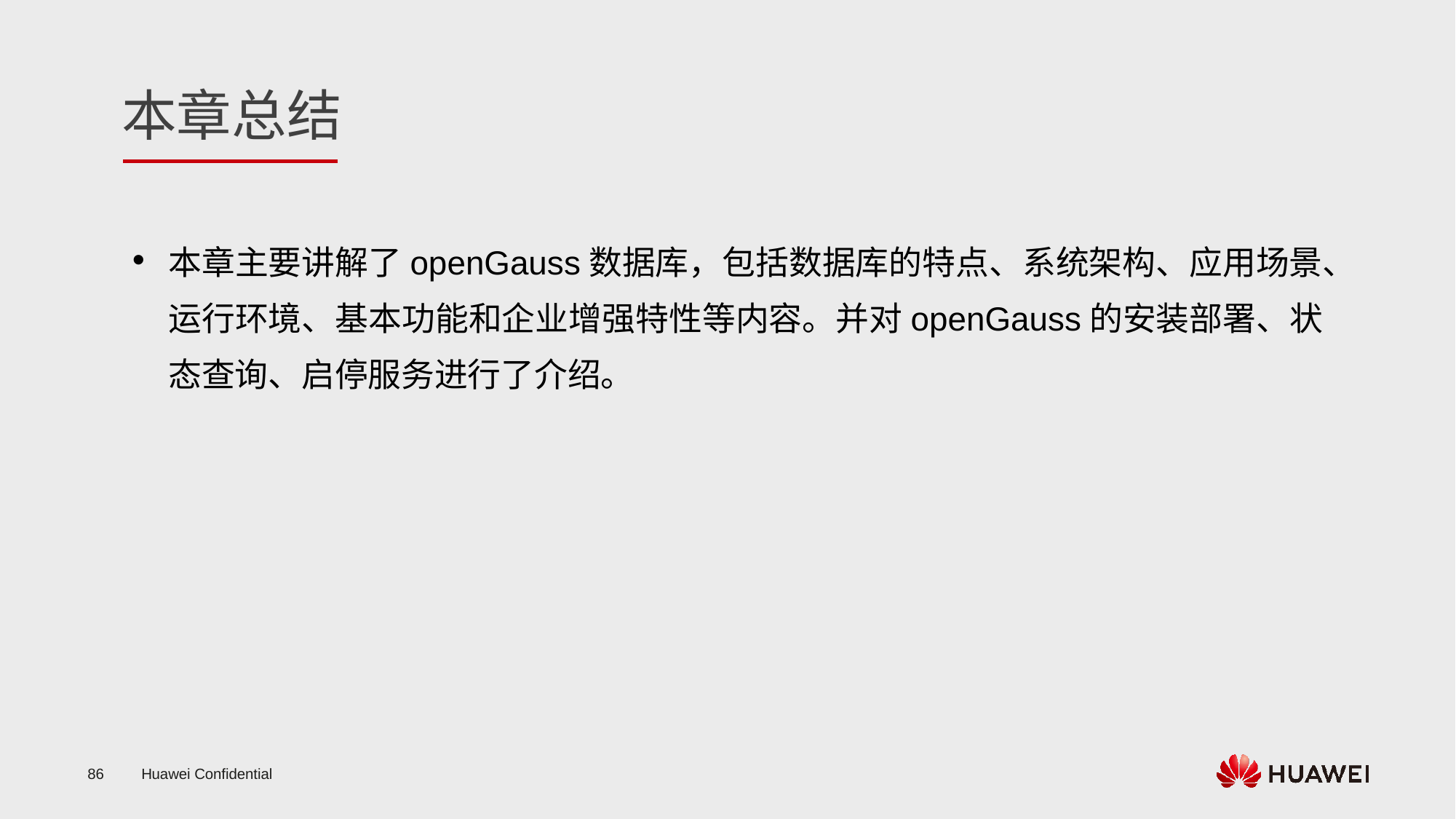

本章主要讲解了openGauss数据库，包括数据库的特点、系统架构、应用场景、运行环境、基本功能和企业增强特性等内容。并对openGauss的安装部署、状态查询、启停服务进行了介绍。